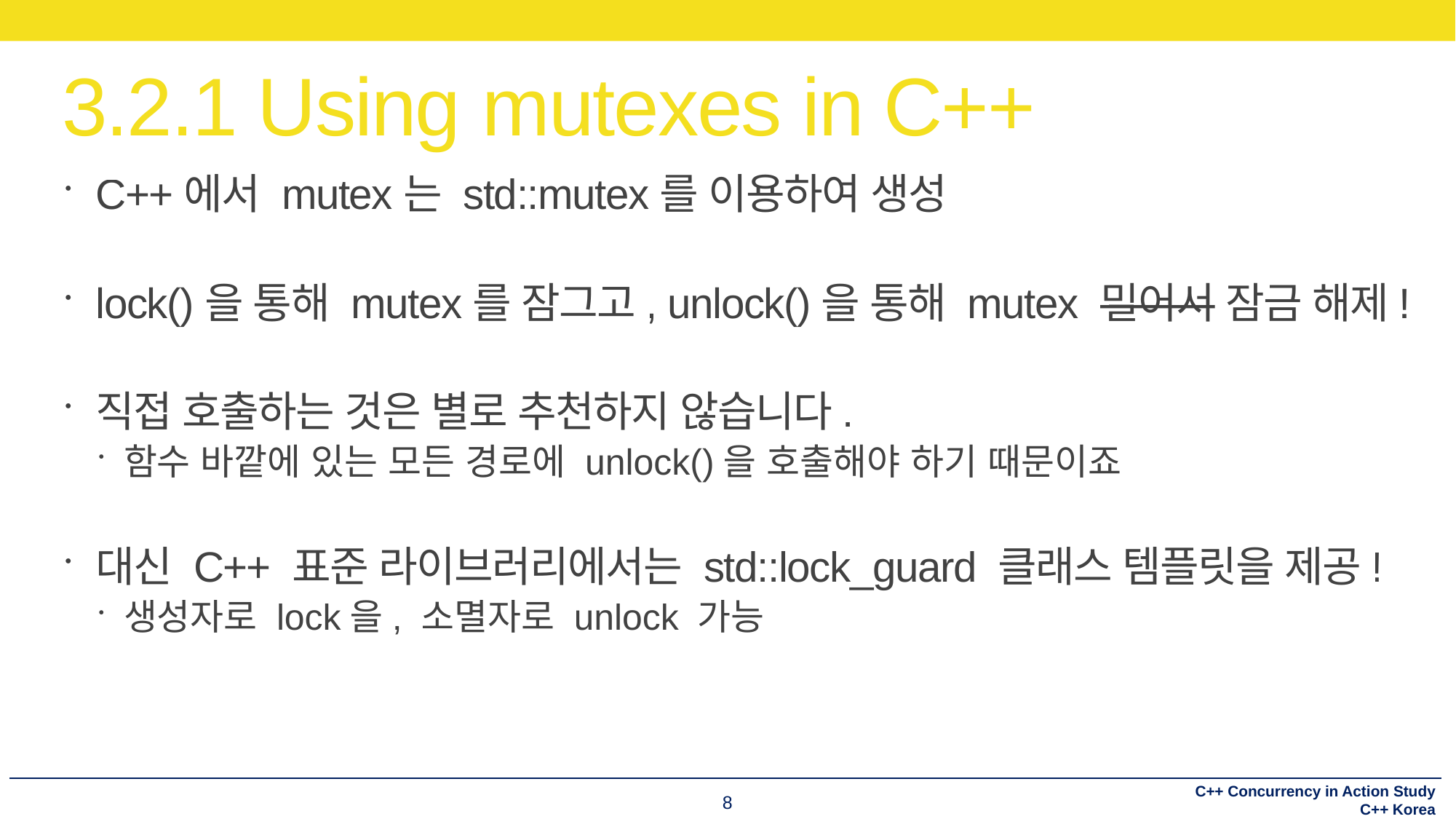

# 3.2.1 Using mutexes in C++
C++에서 mutex는 std::mutex를 이용하여 생성

lock()을 통해 mutex를 잠그고, unlock()을 통해 mutex 밀어서 잠금 해제!

직접 호출하는 것은 별로 추천하지 않습니다.
함수 바깥에 있는 모든 경로에 unlock()을 호출해야 하기 때문이죠

대신 C++ 표준 라이브러리에서는 std::lock_guard 클래스 템플릿을 제공!
생성자로 lock을, 소멸자로 unlock 가능

8